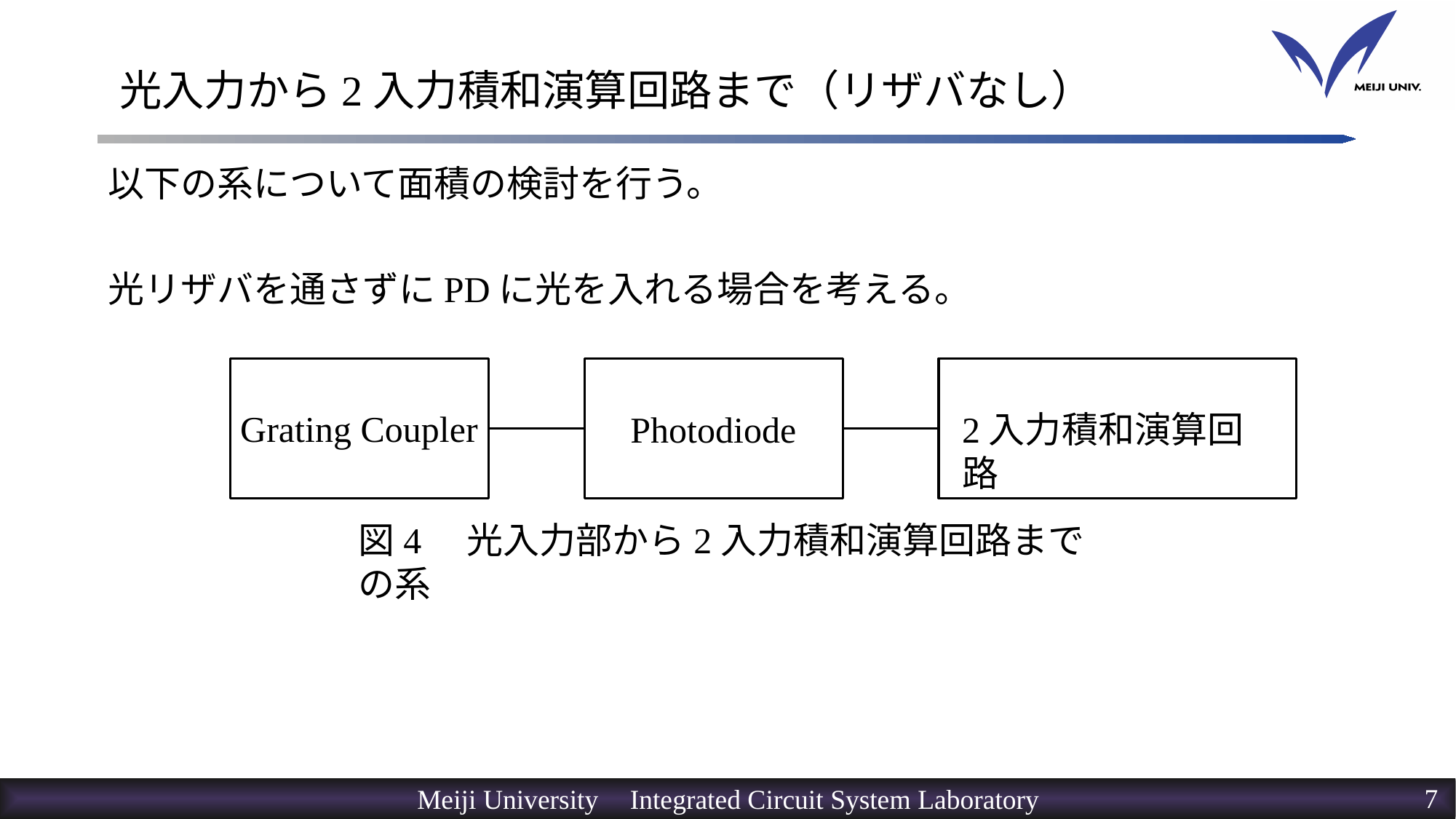

# 光入力から2入力積和演算回路まで（リザバなし）
以下の系について面積の検討を行う。

光リザバを通さずにPDに光を入れる場合を考える。

Grating Coupler
Photodiode
2入力積和演算回路
図4　光入力部から2入力積和演算回路までの系